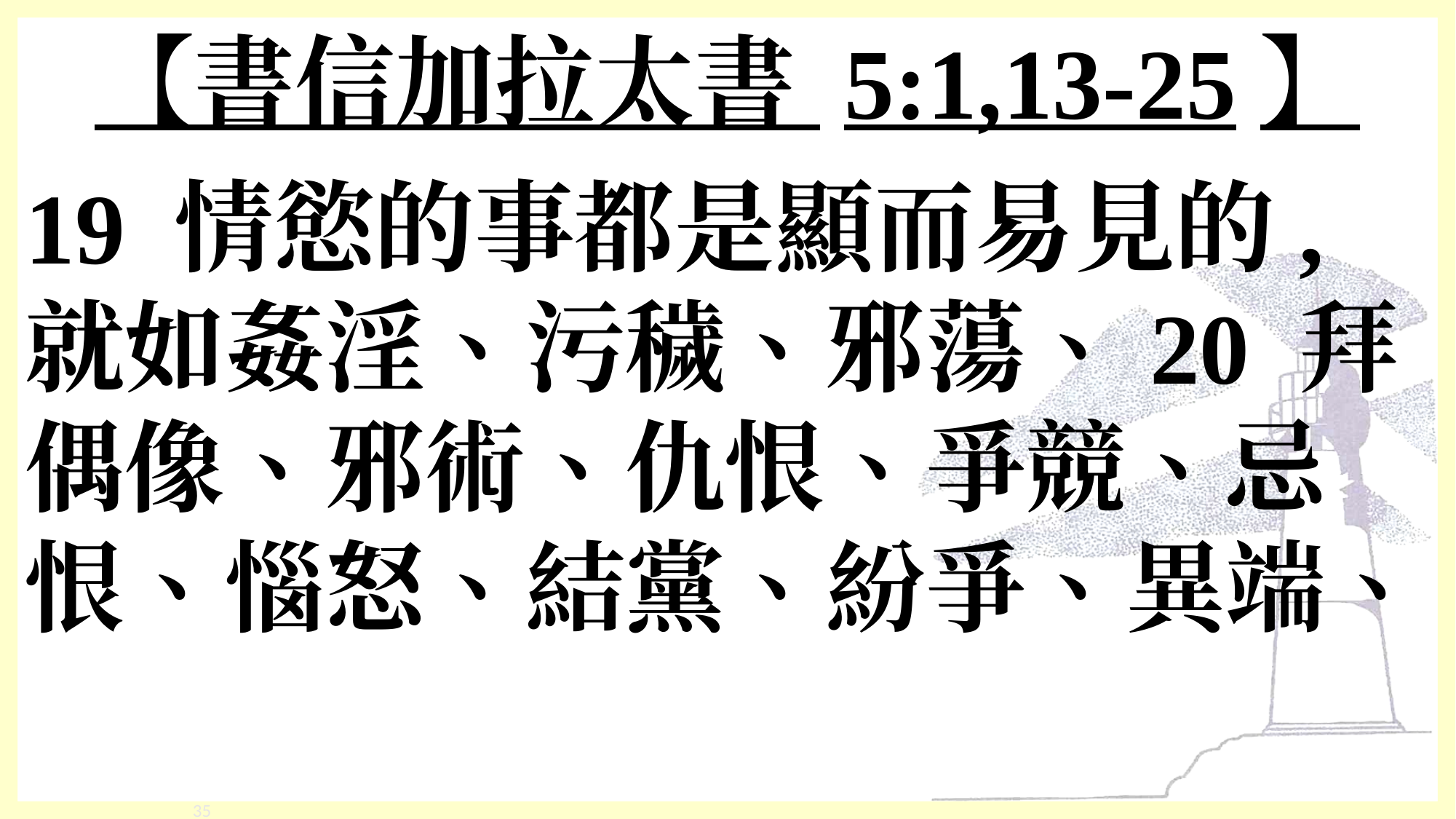

# 【書信加拉太書 5:1,13-25】
19 情慾的事都是顯而易見的,就如姦淫、污穢、邪蕩、20 拜偶像、邪術、仇恨、爭競、忌恨、惱怒、結黨、紛爭、異端、
35